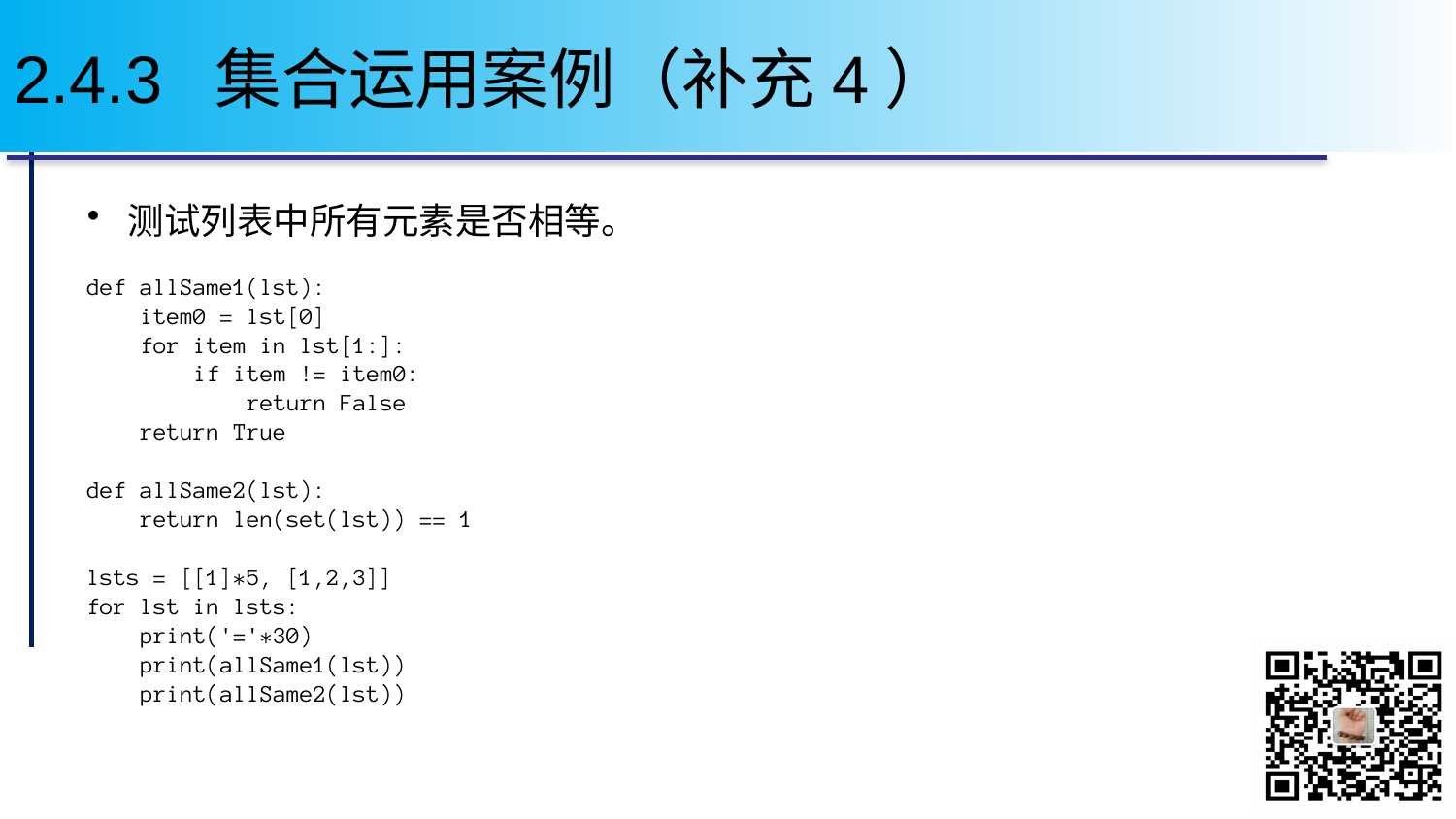

# 2.4.3  集合运用案例（补充4）
测试列表中所有元素是否相等。

def allSame1(lst):
    item0 = lst[0]
    for item in lst[1:]:
        if item != item0:
            return False
    return True

def allSame2(lst):
    return len(set(lst)) == 1

lsts = [[1]*5, [1,2,3]]
for lst in lsts:
    print('='*30)
    print(allSame1(lst))
    print(allSame2(lst))